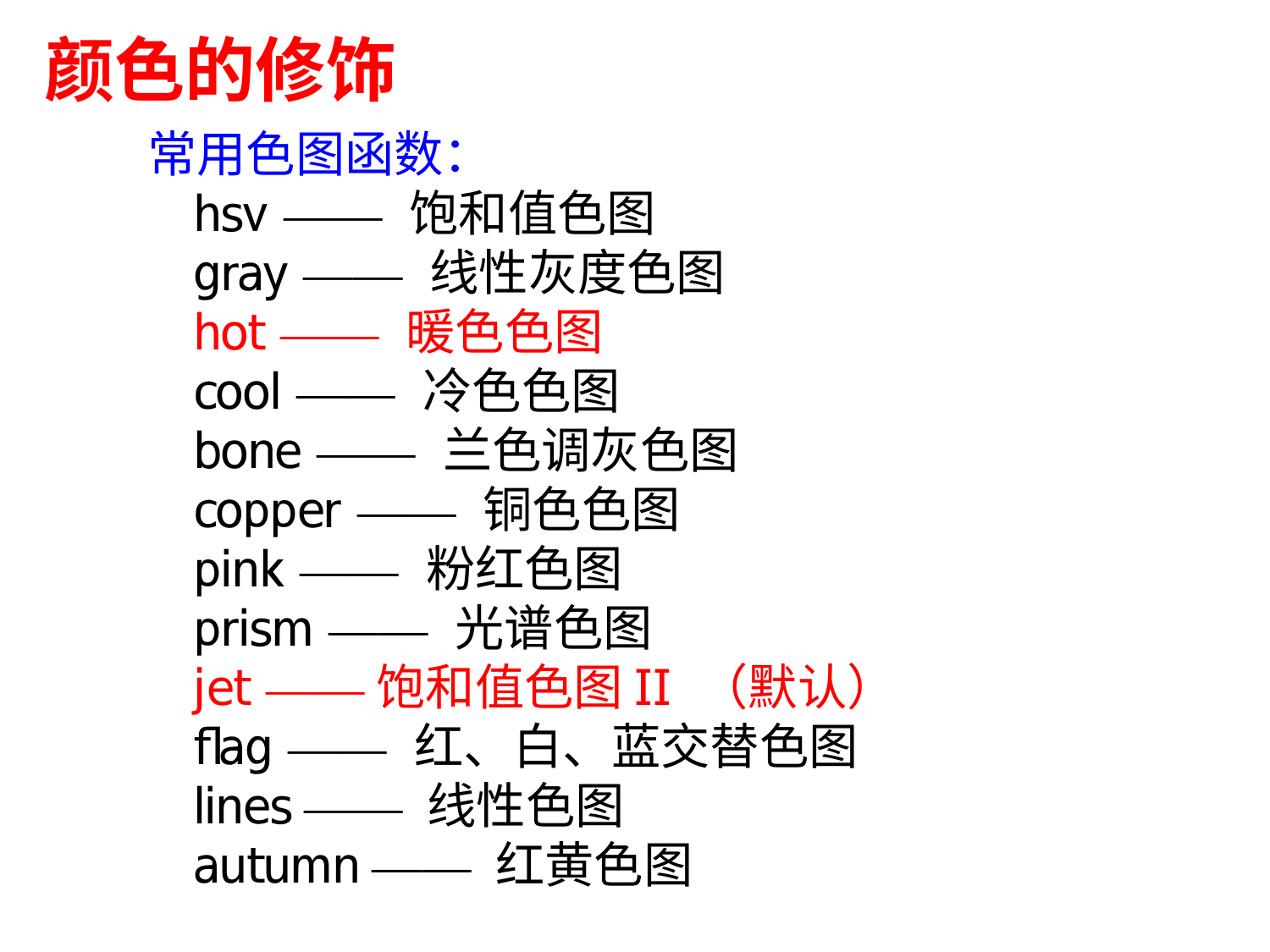

颜色的修饰
常用色图函数：
   hsv —— 饱和值色图
   gray —— 线性灰度色图
   hot —— 暖色色图
   cool —— 冷色色图
   bone —— 兰色调灰色图
   copper —— 铜色色图
   pink —— 粉红色图
   prism —— 光谱色图
   jet ——饱和值色图II （默认）
   flag —— 红、白、蓝交替色图
   lines —— 线性色图
   autumn —— 红黄色图